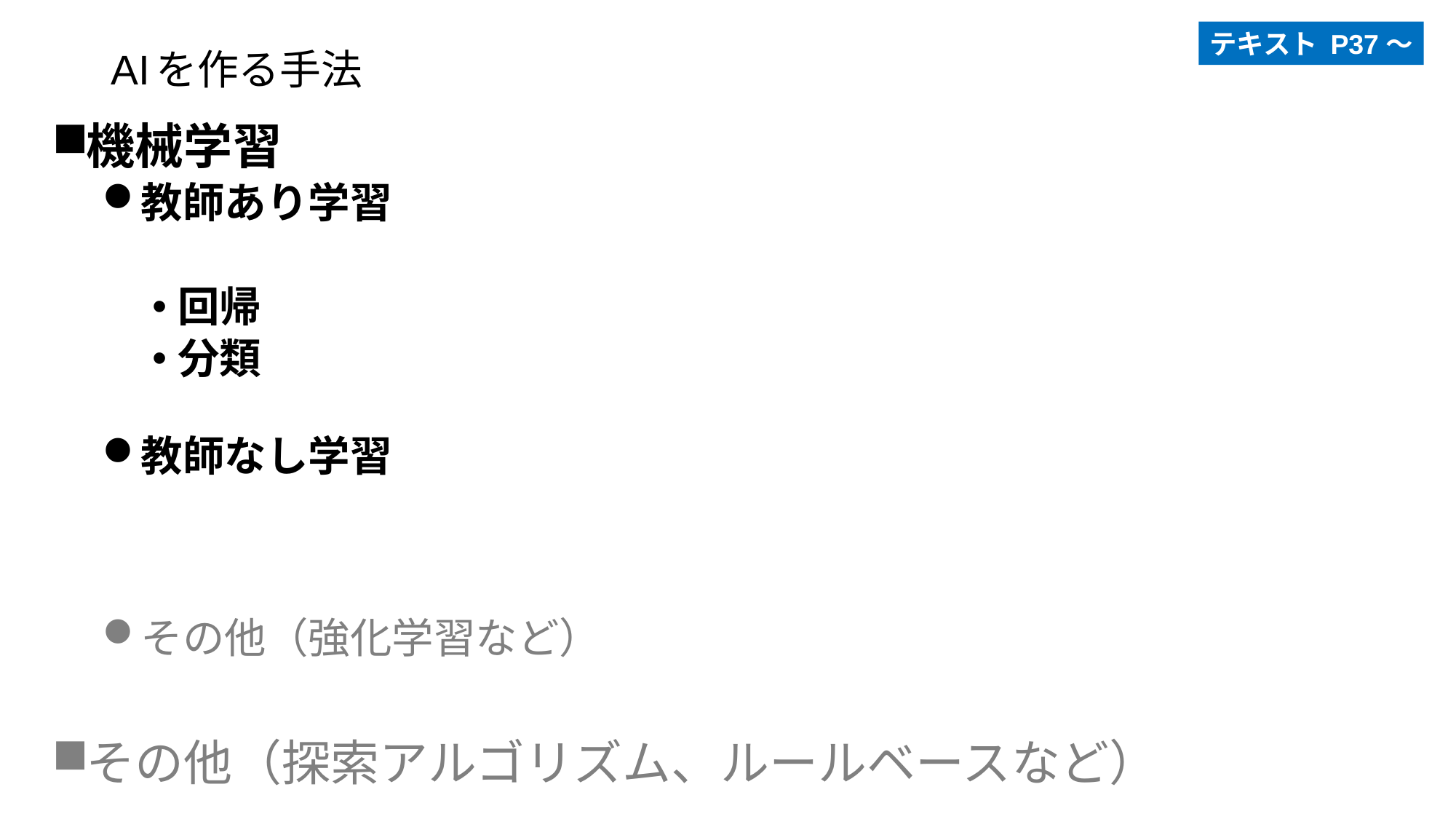

テキスト P37～
# AIを作る手法
機械学習
教師あり学習

回帰
分類

教師なし学習

その他（強化学習など）

その他（探索アルゴリズム、ルールベースなど）